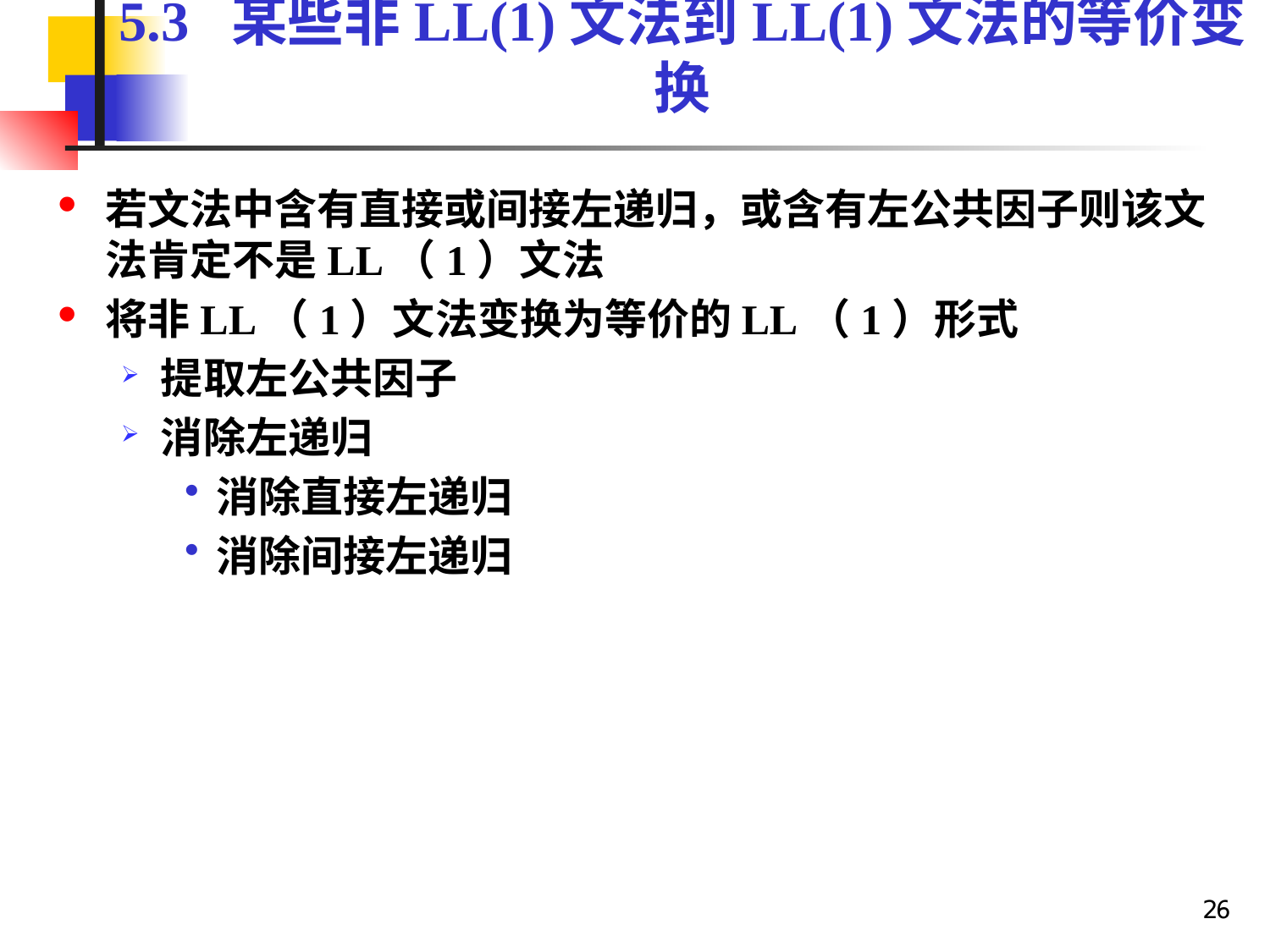

# 5.3  某些非LL(1)文法到LL(1)文法的等价变换
若文法中含有直接或间接左递归，或含有左公共因子则该文法肯定不是LL（1）文法
将非LL（1）文法变换为等价的LL（1）形式
提取左公共因子
消除左递归
消除直接左递归
消除间接左递归
26